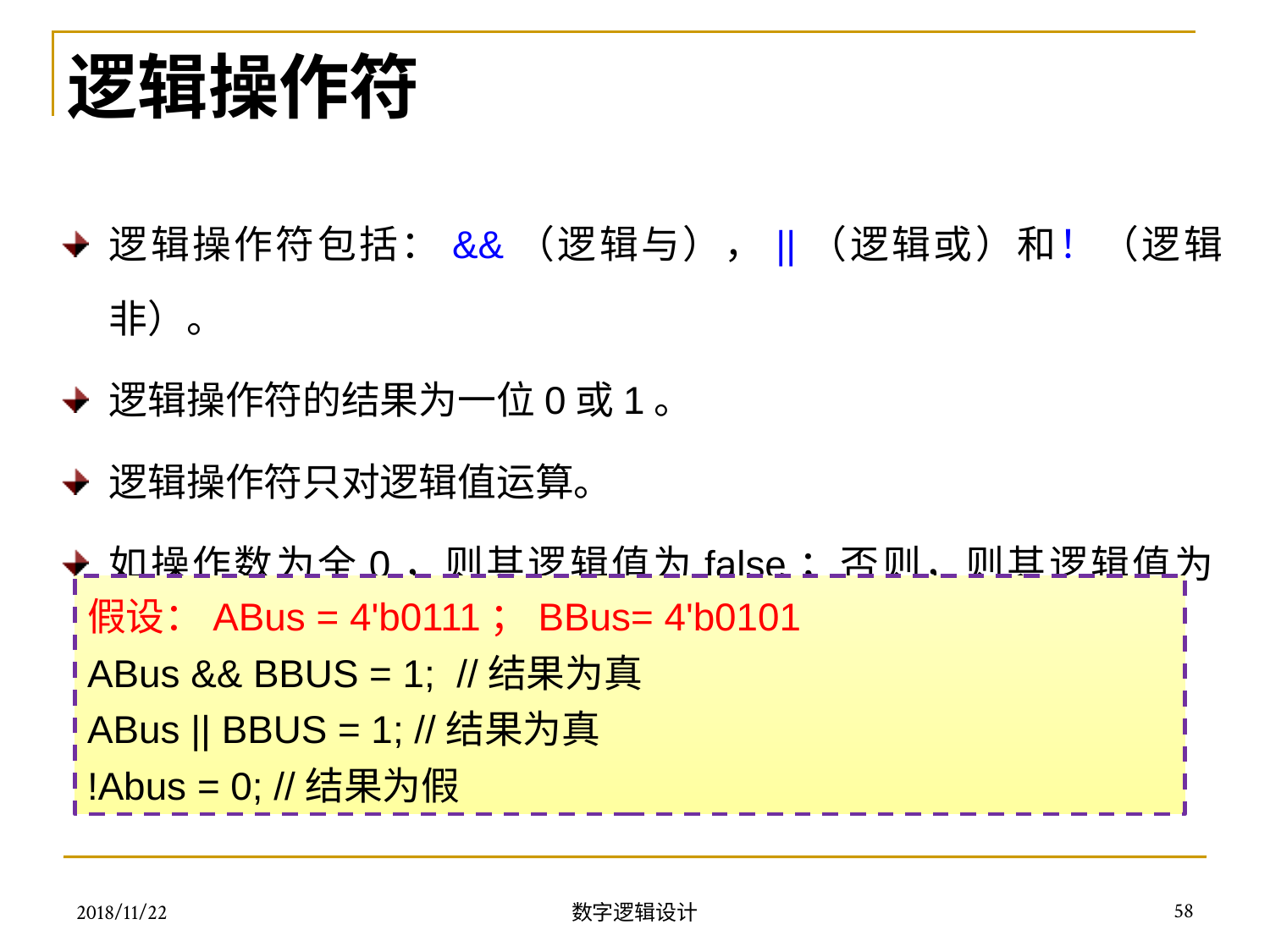

逻辑操作符
逻辑操作符包括：&&（逻辑与），||（逻辑或）和！（逻辑非）。
逻辑操作符的结果为一位0或1。
逻辑操作符只对逻辑值运算。
如操作数为全0，则其逻辑值为false；否则，则其逻辑值为true。
假设：ABus = 4'b0111；BBus= 4'b0101
ABus && BBUS = 1;  //结果为真
ABus || BBUS = 1; //结果为真
!Abus = 0; //结果为假
2018/11/22
58
数字逻辑设计